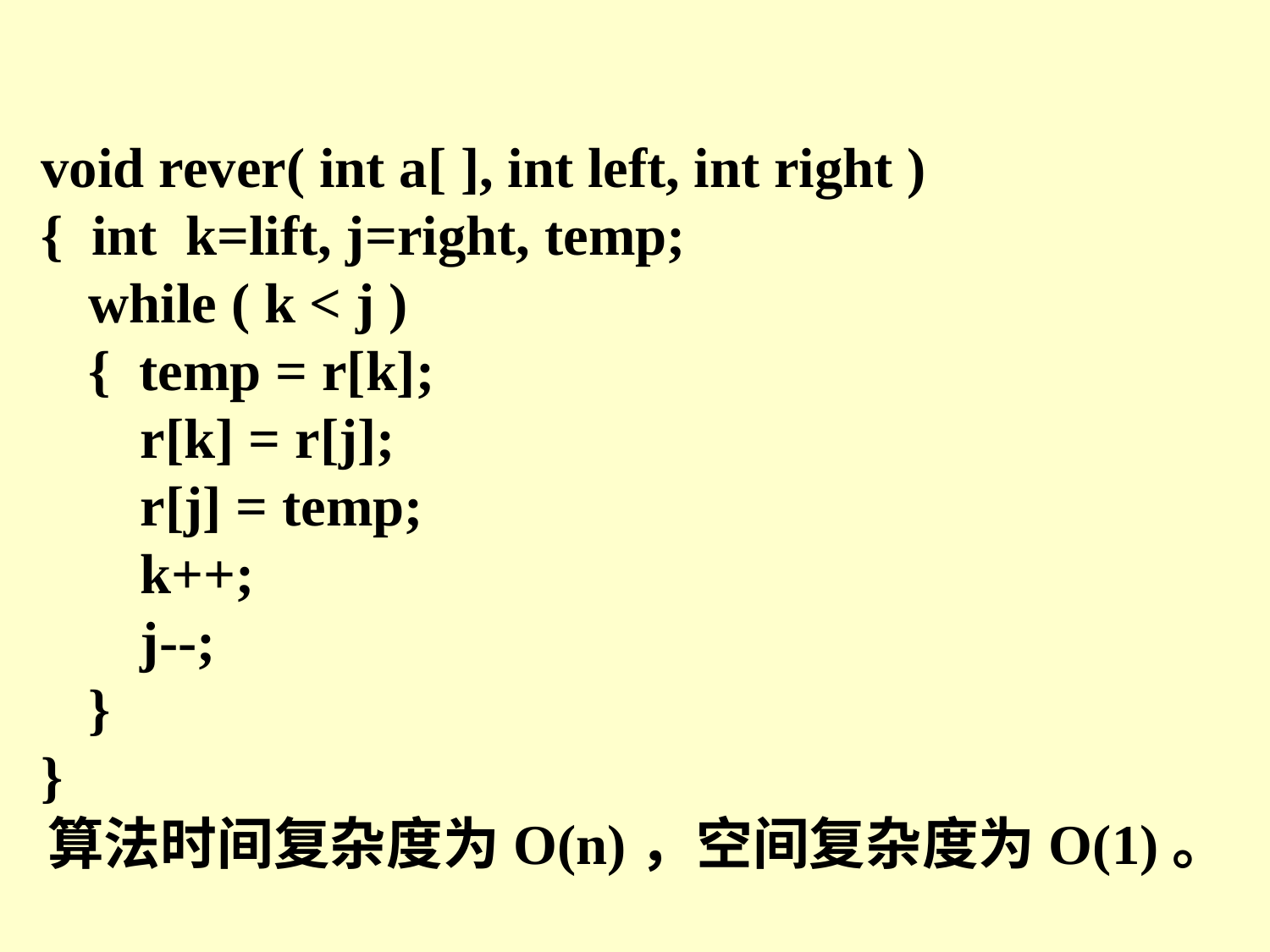

void rever( int a[ ], int left, int right )
{  int  k=lift, j=right, temp;
	while ( k < j )
	{  temp = r[k];
       r[k] = r[j];
       r[j] = temp;
       k++;
       j--;
	}
}
算法时间复杂度为O(n)，空间复杂度为O(1)。